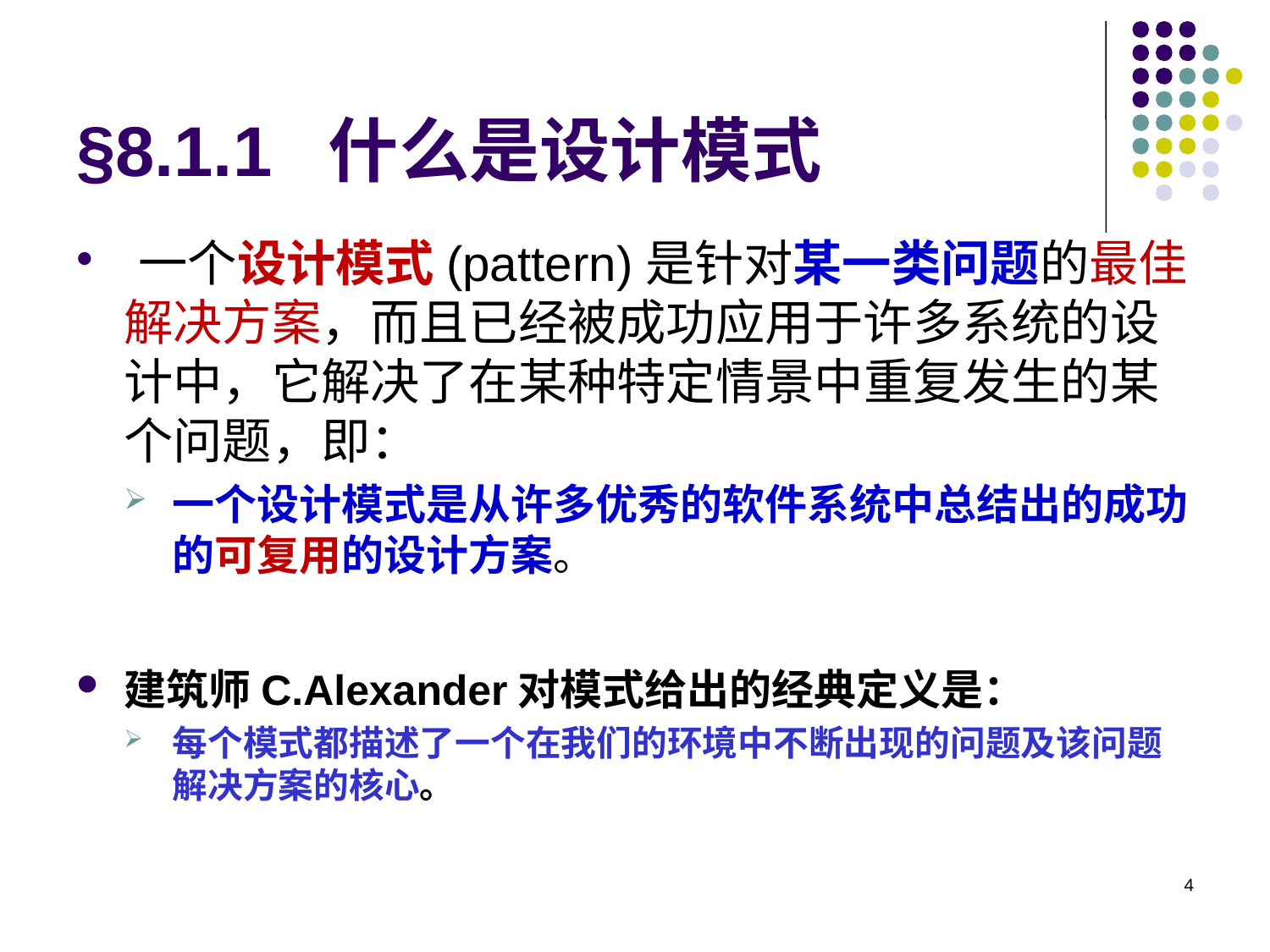

# §8.1.1  什么是设计模式
 一个设计模式(pattern)是针对某一类问题的最佳解决方案，而且已经被成功应用于许多系统的设计中，它解决了在某种特定情景中重复发生的某个问题，即：
一个设计模式是从许多优秀的软件系统中总结出的成功的可复用的设计方案。

建筑师C.Alexander对模式给出的经典定义是：
每个模式都描述了一个在我们的环境中不断出现的问题及该问题解决方案的核心。
4